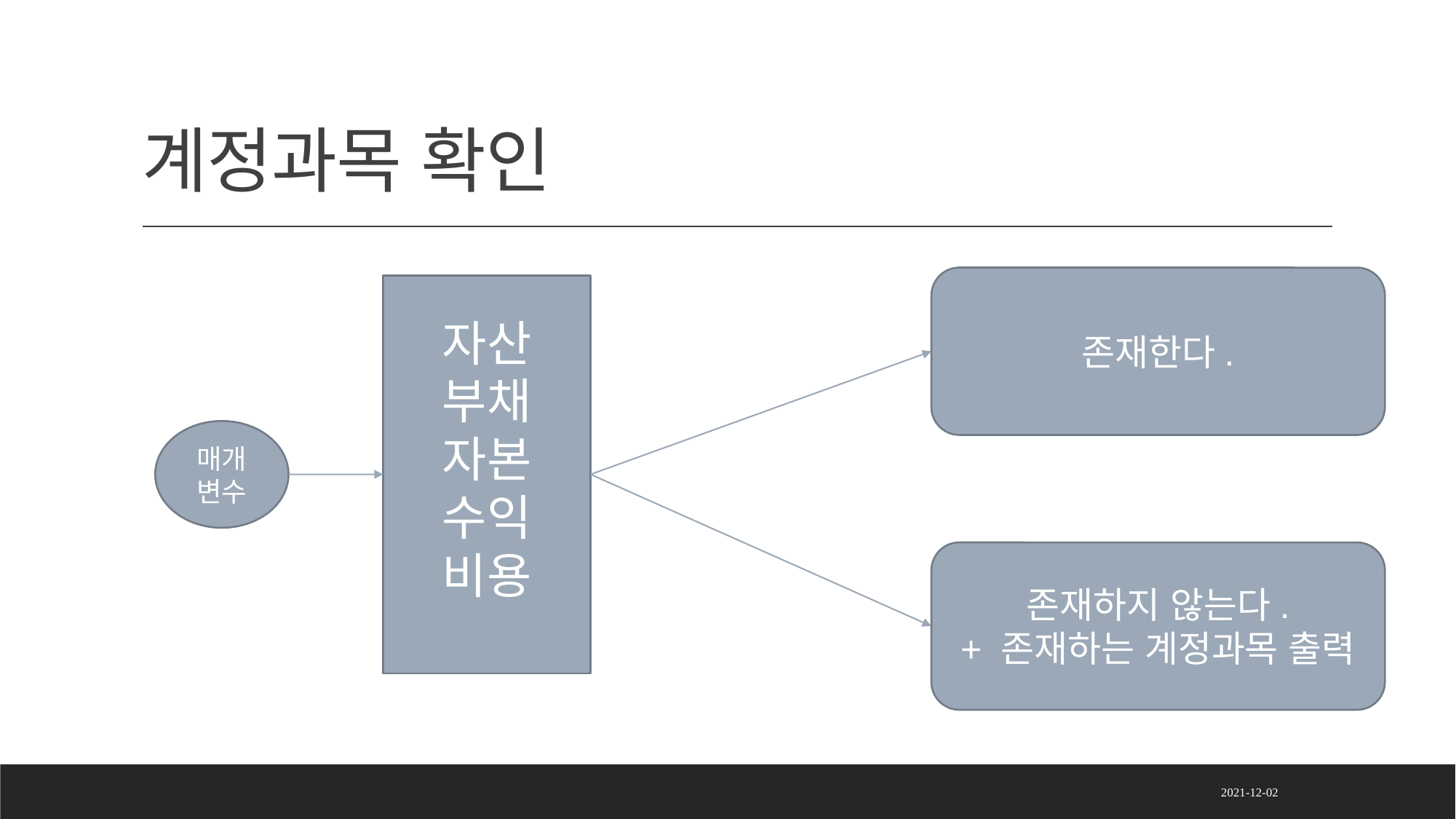

# 계정과목 확인
존재한다.
자산
부채
자본
수익
비용

매개변수
존재하지 않는다.
+ 존재하는 계정과목 출력
2021-12-02